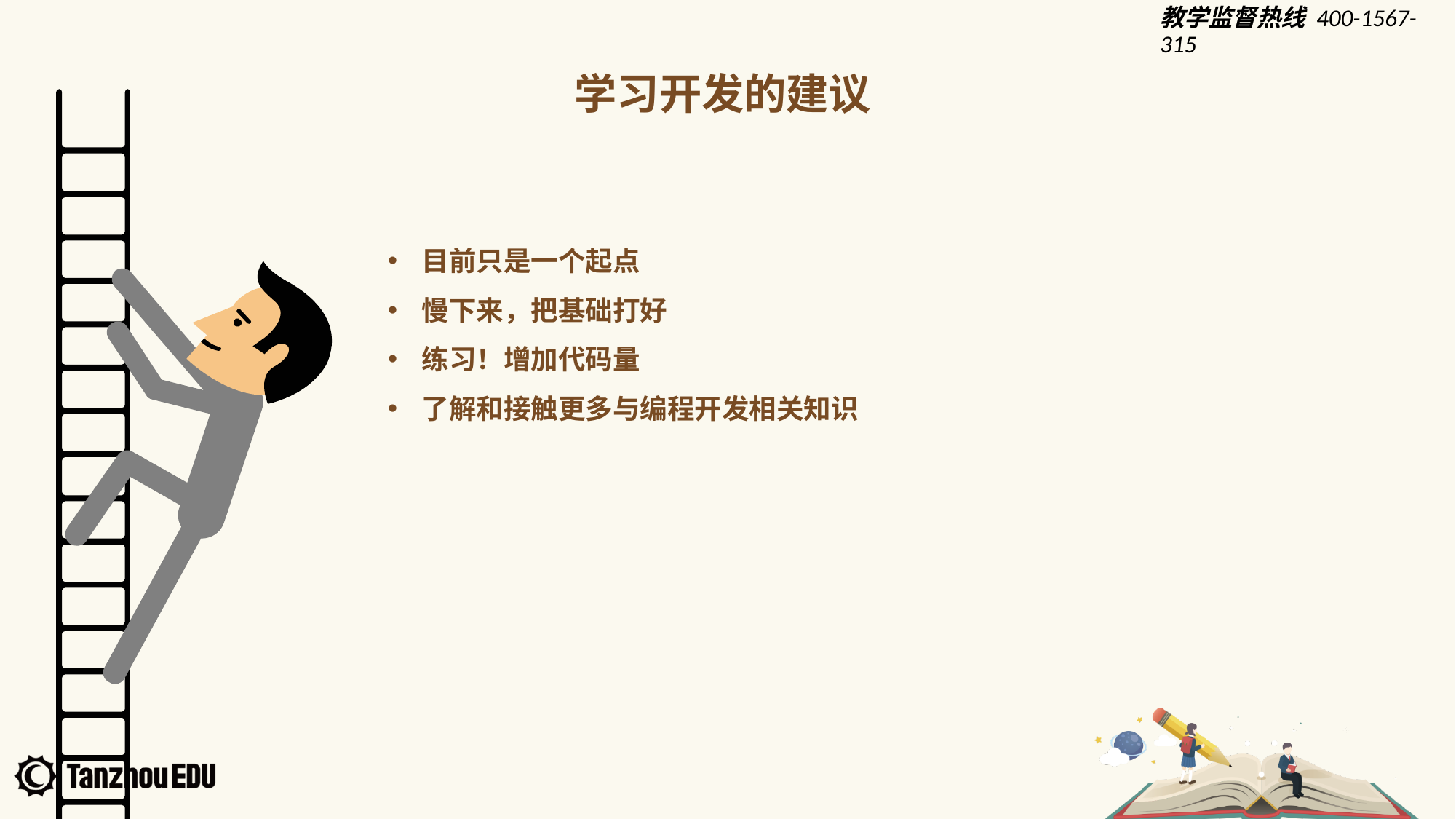

学习开发的建议

目前只是一个起点
慢下来，把基础打好
练习！增加代码量
了解和接触更多与编程开发相关知识